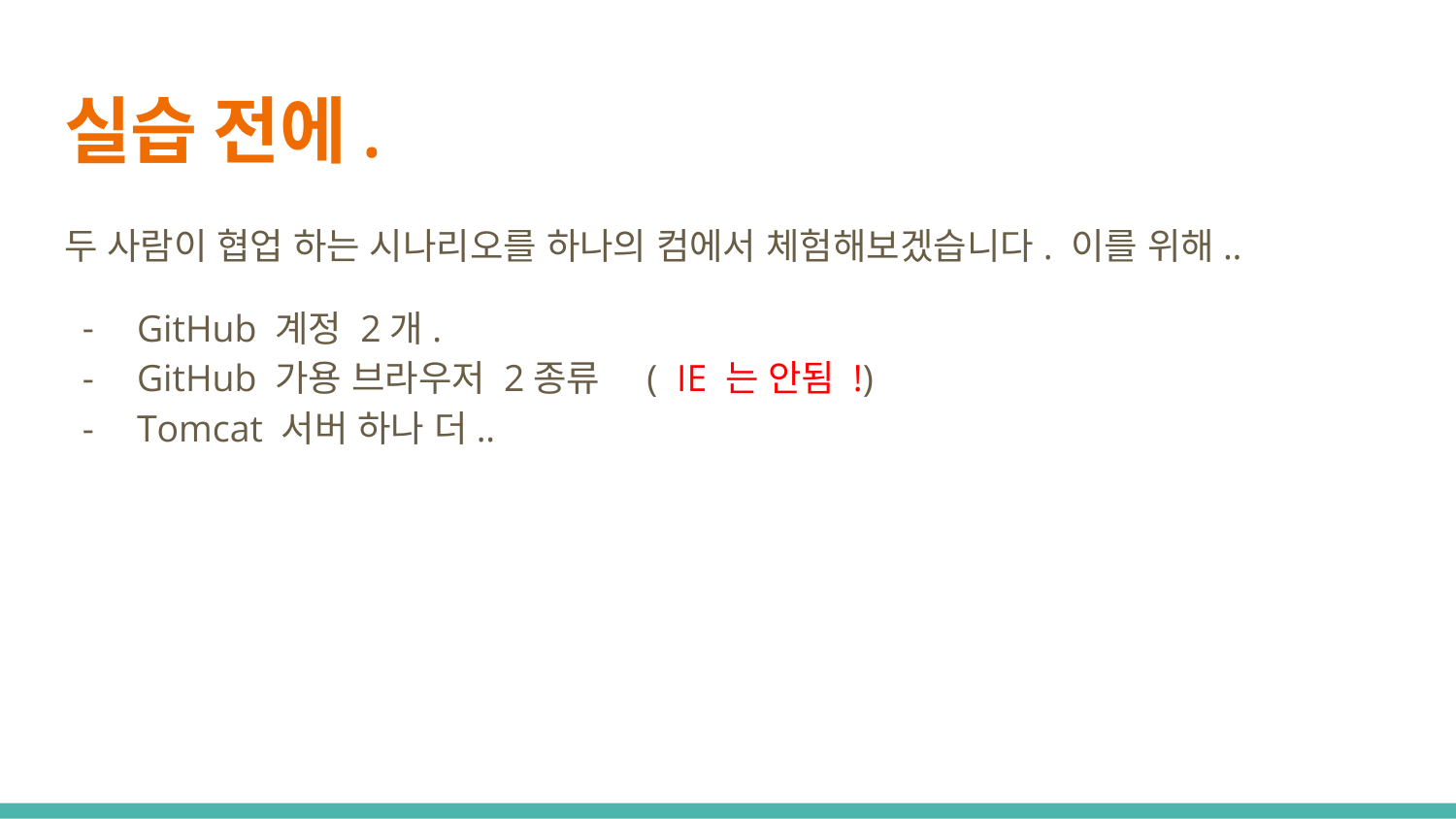

# 실습 전에.
두 사람이 협업 하는 시나리오를 하나의 컴에서 체험해보겠습니다. 이를 위해..
GitHub 계정 2개.
GitHub 가용 브라우저 2종류    (  IE 는 안됨 !)
Tomcat 서버 하나 더..